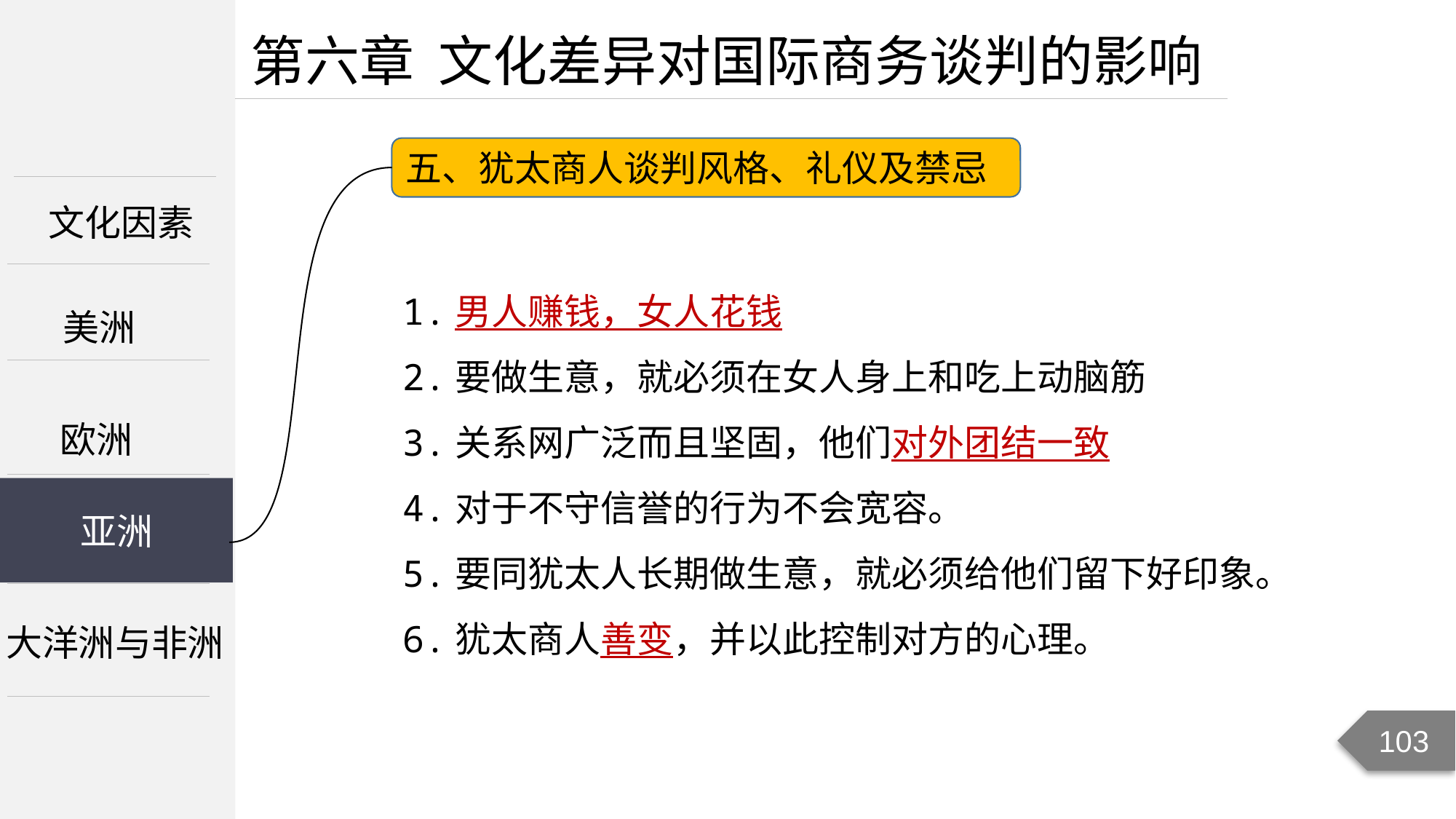

第六章  文化差异对国际商务谈判的影响
五、犹太商人谈判风格、礼仪及禁忌
文化因素
1.男人赚钱，女人花钱
2.要做生意，就必须在女人身上和吃上动脑筋
3.关系网广泛而且坚固，他们对外团结一致
4.对于不守信誉的行为不会宽容。
5.要同犹太人长期做生意，就必须给他们留下好印象。
6.犹太商人善变，并以此控制对方的心理。
美洲
欧洲
亚洲
亚洲
大洋洲与非洲
103